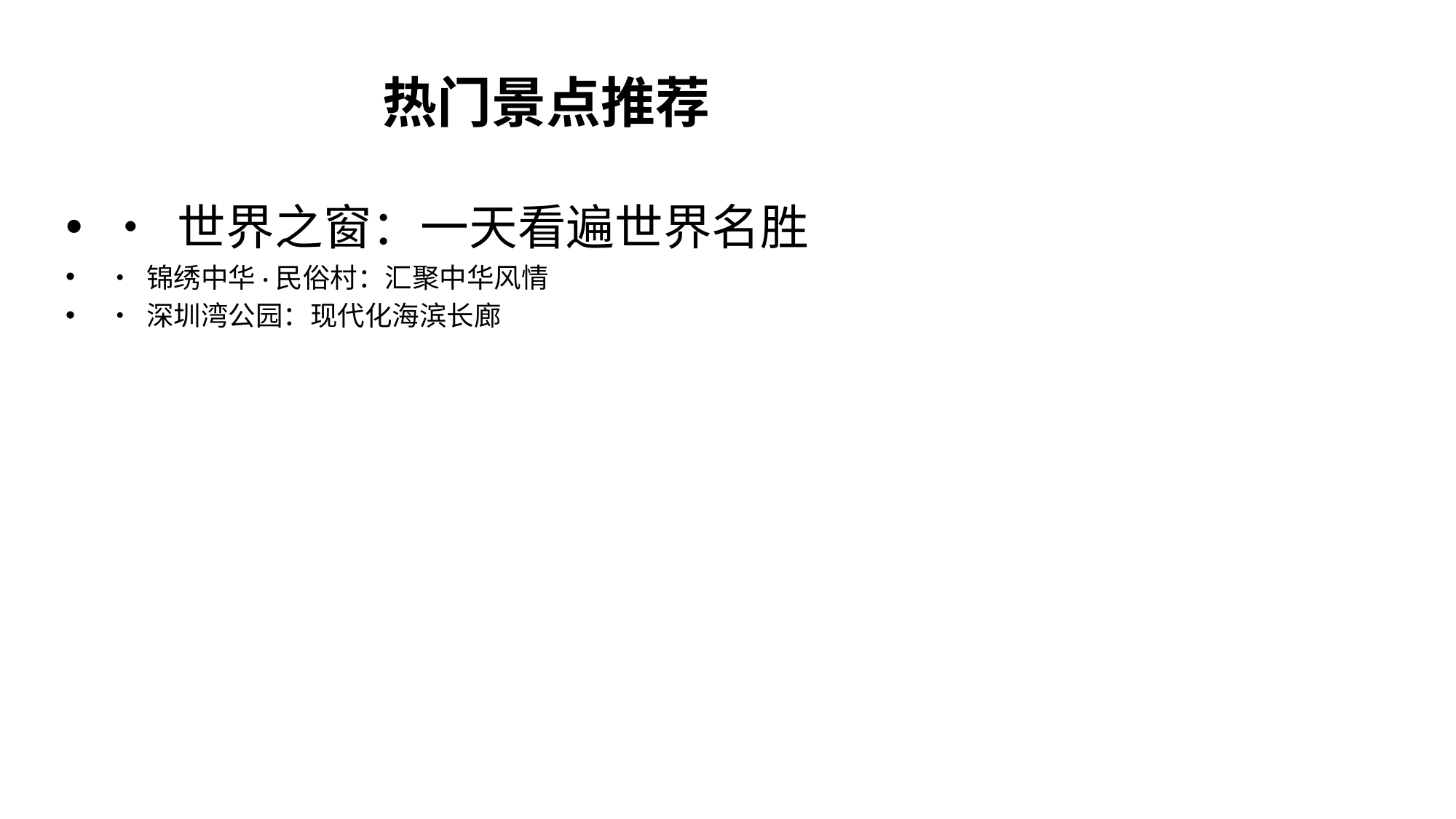

# 热门景点推荐
• 世界之窗：一天看遍世界名胜
• 锦绣中华·民俗村：汇聚中华风情
• 深圳湾公园：现代化海滨长廊